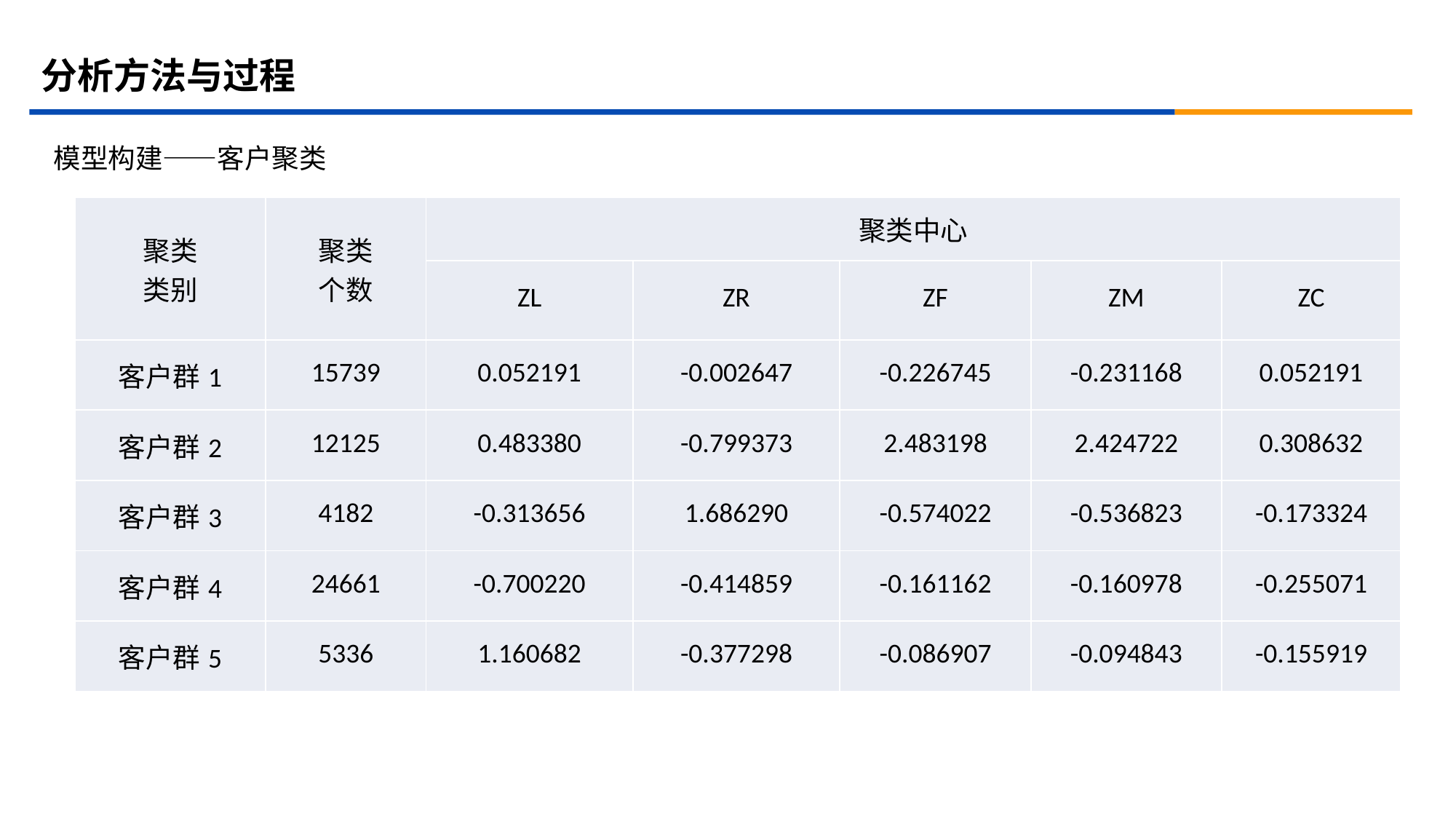

# 分析方法与过程
模型构建——客户聚类

| 聚类 类别 | 聚类 个数 | 聚类中心 |  |  |  |  |
| --- | --- | --- | --- | --- | --- | --- |
|  |  | ZL | ZR | ZF | ZM | ZC |
| 客户群1 | 15739 | 0.052191 | -0.002647 | -0.226745 | -0.231168 | 0.052191 |
| 客户群2 | 12125 | 0.483380 | -0.799373 | 2.483198 | 2.424722 | 0.308632 |
| 客户群3 | 4182 | -0.313656 | 1.686290 | -0.574022 | -0.536823 | -0.173324 |
| 客户群4 | 24661 | -0.700220 | -0.414859 | -0.161162 | -0.160978 | -0.255071 |
| 客户群5 | 5336 | 1.160682 | -0.377298 | -0.086907 | -0.094843 | -0.155919 |